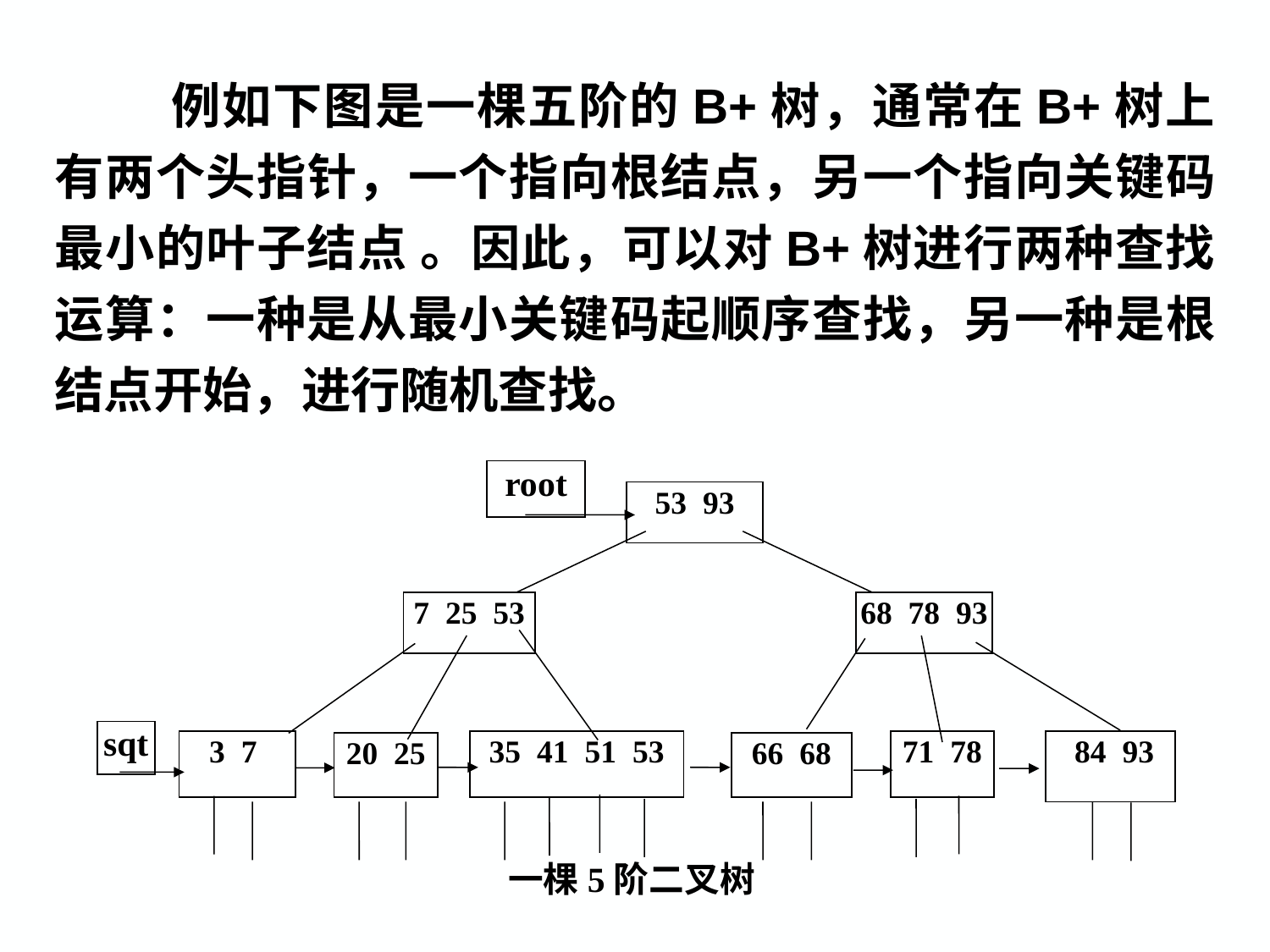

例如下图是一棵五阶的B+树，通常在B+树上有两个头指针，一个指向根结点，另一个指向关键码最小的叶子结点 。因此，可以对B+树进行两种查找运算：一种是从最小关键码起顺序查找，另一种是根结点开始，进行随机查找。
root

53  93

7  25  53
68  78  93

sqt

3  7
35  41  51  53
71  78
 84  93
20  25
66  68

一棵5阶二叉树